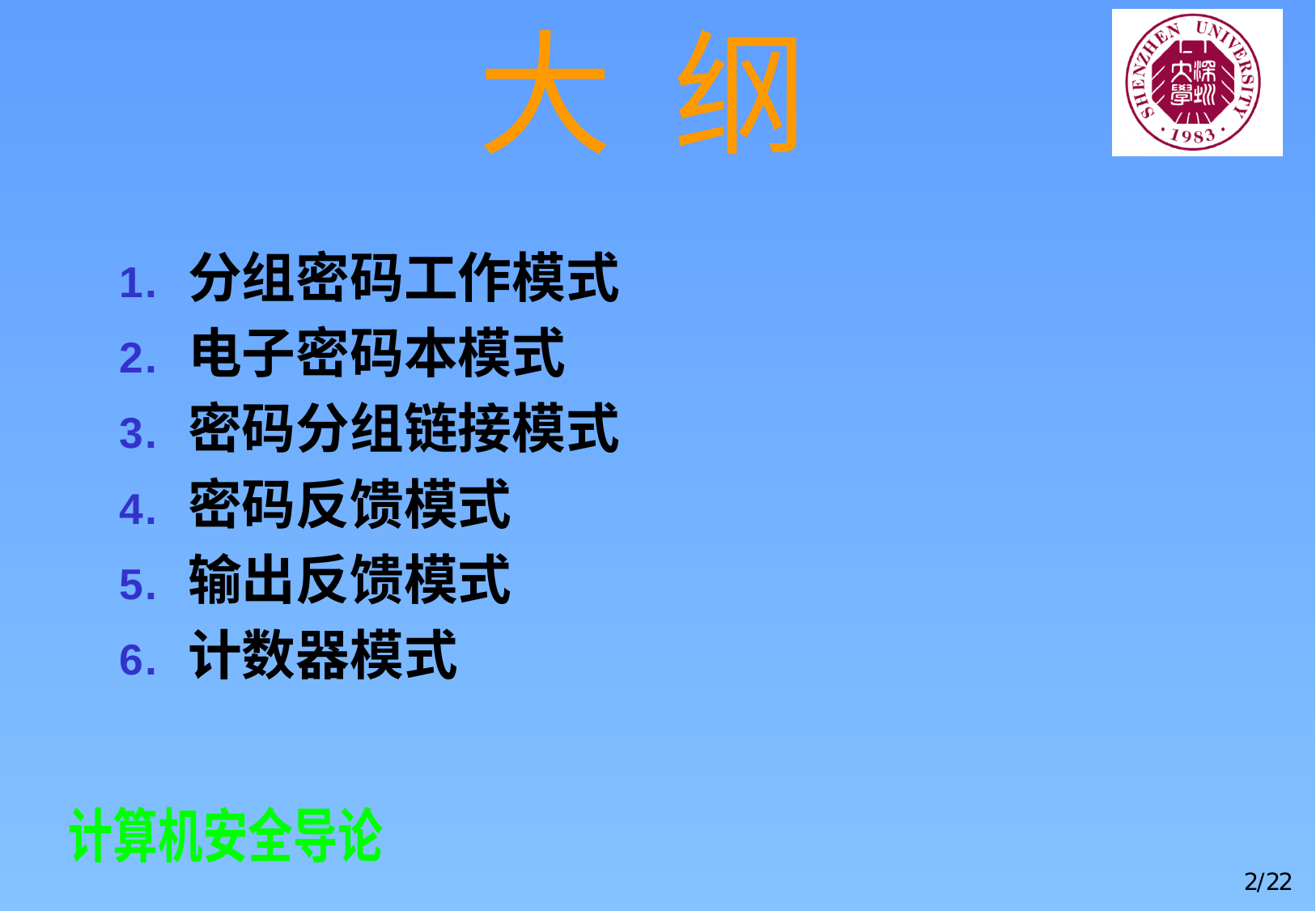

# 大  纲
分组密码工作模式
电子密码本模式
密码分组链接模式
密码反馈模式
输出反馈模式
计数器模式
2/22